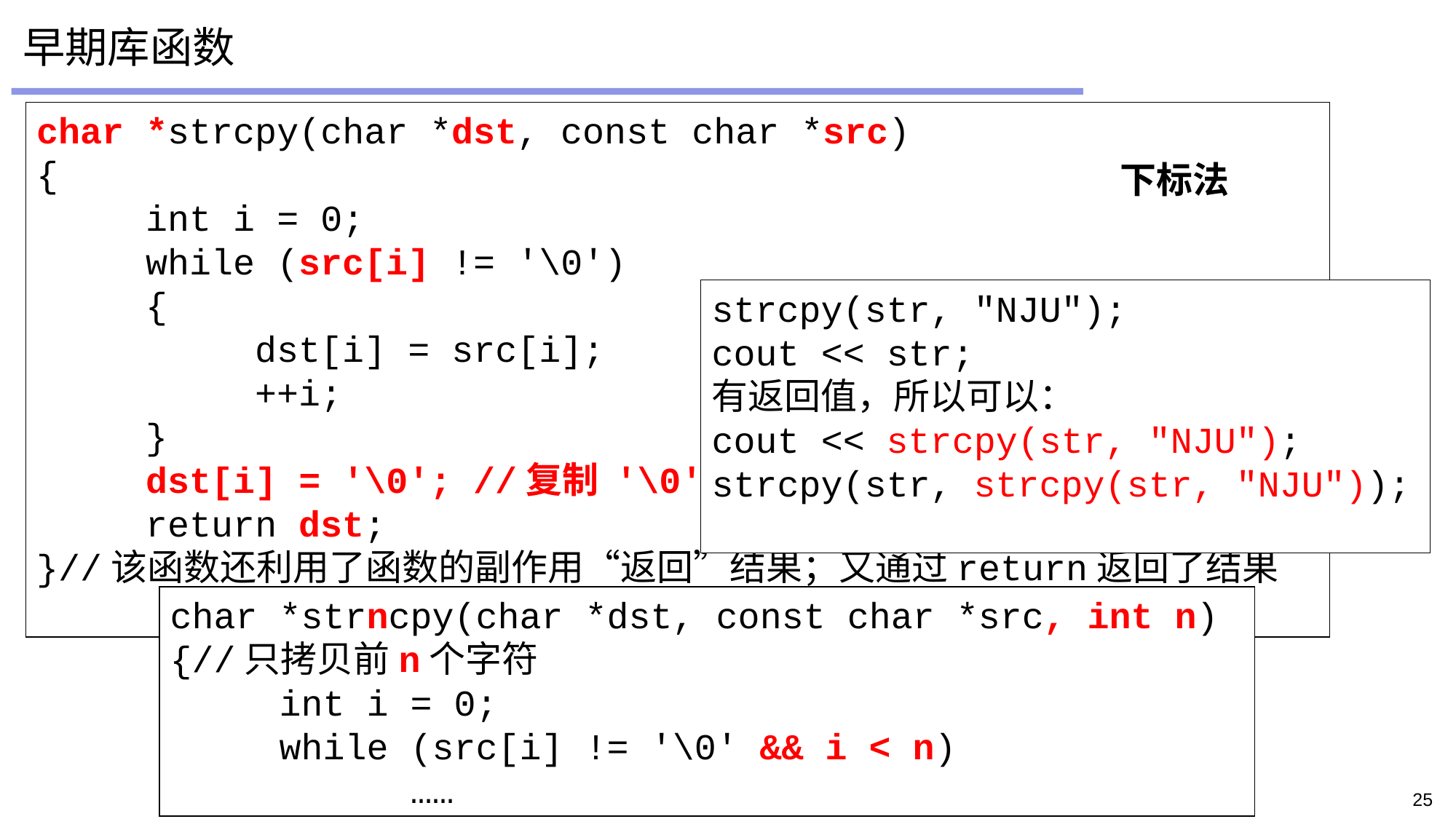

# 早期库函数
char *strcpy(char *dst, const char *src)
{
	int i = 0;
	while (src[i] != '\0')
	{
		dst[i] = src[i];
		++i;
	}
	dst[i] = '\0'; //复制 '\0'
	return dst;
}//该函数还利用了函数的副作用“返回”结果；又通过return返回了结果

下标法
strcpy(str, "NJU");
cout << str;
有返回值，所以可以：
cout << strcpy(str, "NJU");
strcpy(str, strcpy(str, "NJU"));
char *strncpy(char *dst, const char *src, int n)
{//只拷贝前n个字符
	int i = 0;
	while (src[i] != '\0' && i < n)
		 ……
25